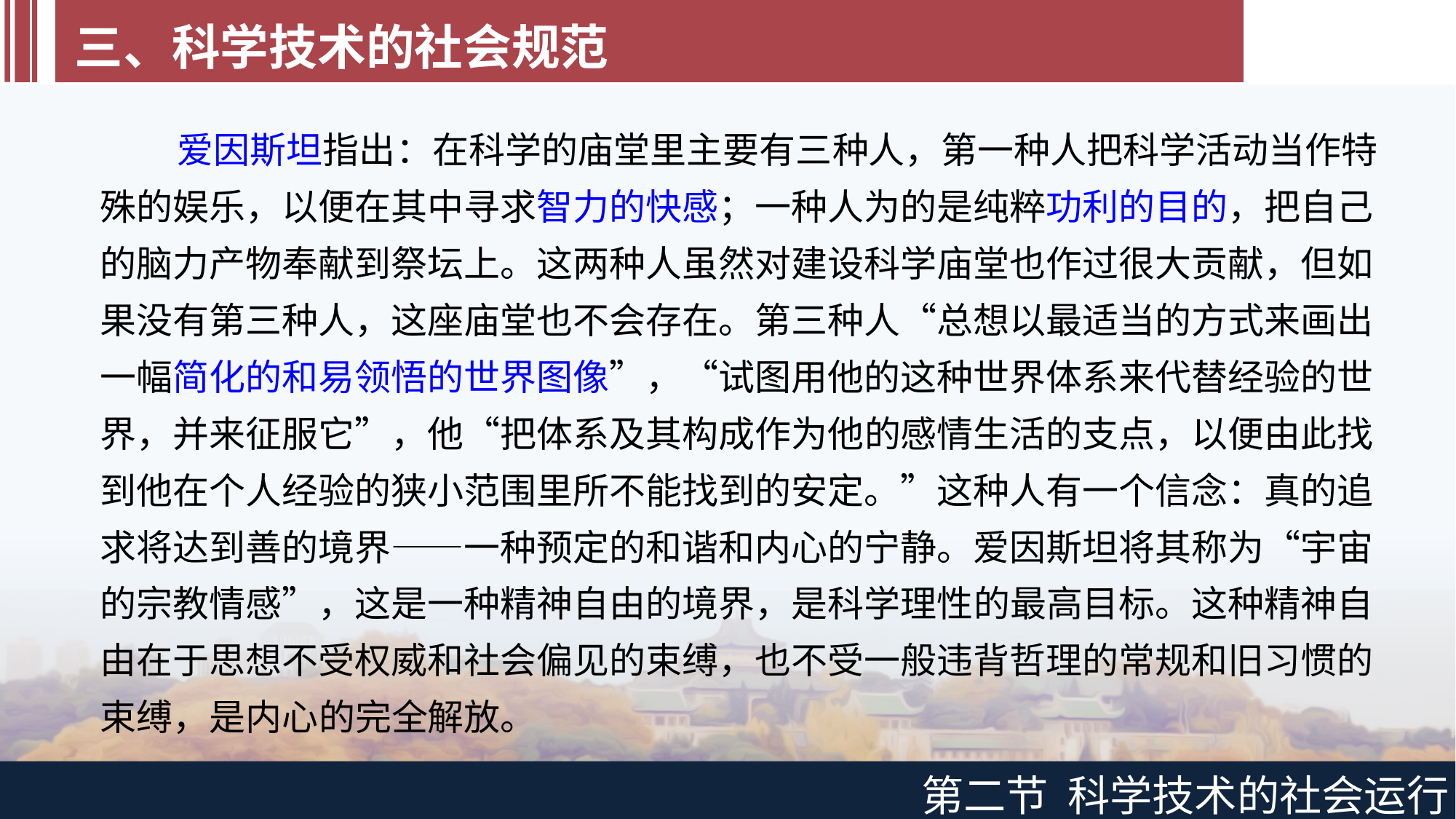

三、科学技术的社会规范
爱因斯坦指出：在科学的庙堂里主要有三种人，第一种人把科学活动当作特殊的娱乐，以便在其中寻求智力的快感；一种人为的是纯粹功利的目的，把自己的脑力产物奉献到祭坛上。这两种人虽然对建设科学庙堂也作过很大贡献，但如果没有第三种人，这座庙堂也不会存在。第三种人“总想以最适当的方式来画出一幅简化的和易领悟的世界图像”，“试图用他的这种世界体系来代替经验的世界，并来征服它”，他“把体系及其构成作为他的感情生活的支点，以便由此找到他在个人经验的狭小范围里所不能找到的安定。”这种人有一个信念：真的追求将达到善的境界——一种预定的和谐和内心的宁静。爱因斯坦将其称为“宇宙的宗教情感”，这是一种精神自由的境界，是科学理性的最高目标。这种精神自由在于思想不受权威和社会偏见的束缚，也不受一般违背哲理的常规和旧习惯的束缚，是内心的完全解放。
第二节  科学技术的社会运行